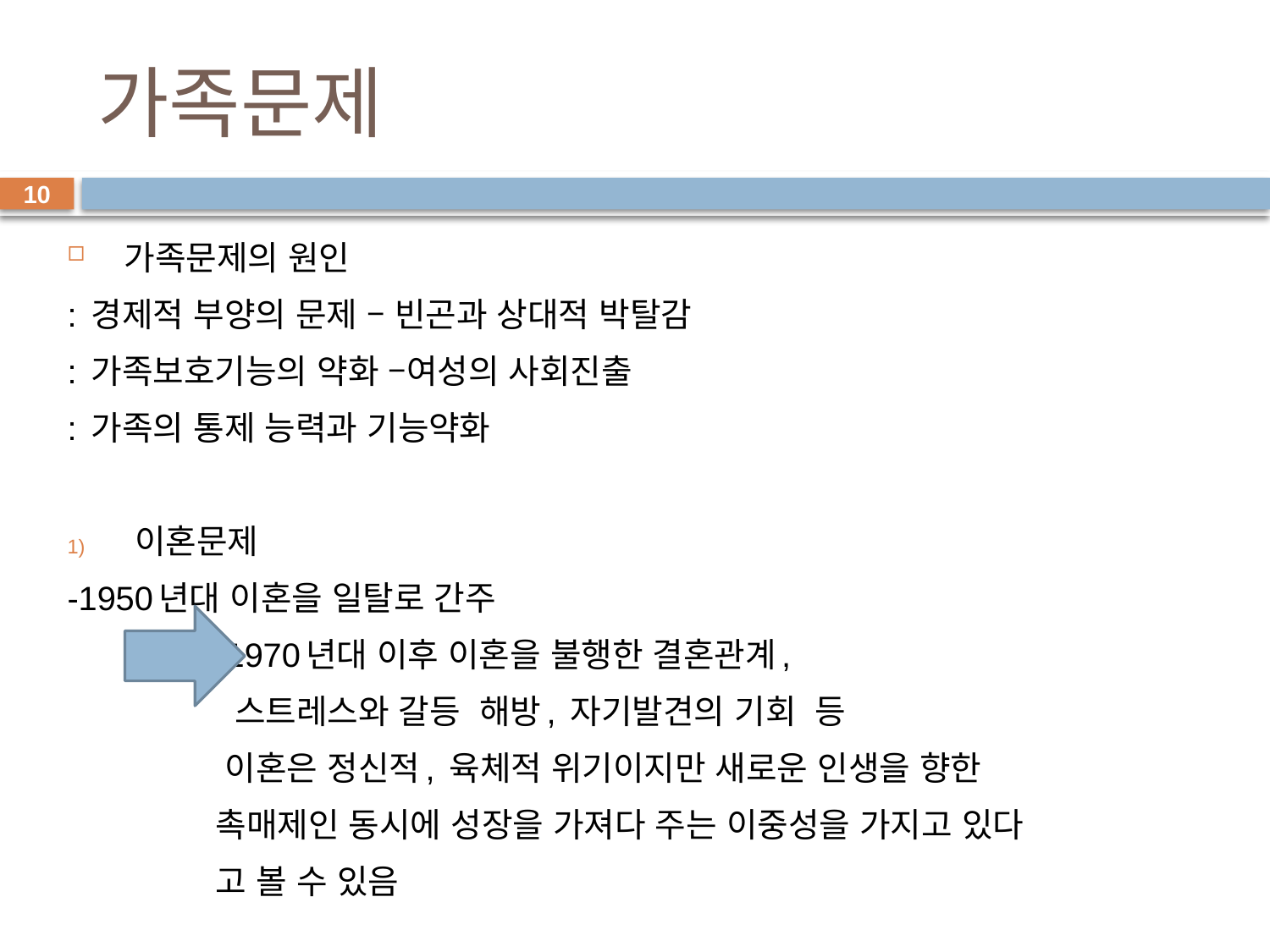

# 가족문제
10
 가족문제의 원인
: 경제적 부양의 문제 – 빈곤과 상대적 박탈감
: 가족보호기능의 약화 –여성의 사회진출
: 가족의 통제 능력과 기능약화

이혼문제
-1950년대 이혼을 일탈로 간주
                 1970년대 이후 이혼을 불행한 결혼관계,
                 스트레스와 갈등  해방, 자기발견의 기회  등
                이혼은 정신적, 육체적 위기이지만 새로운 인생을 향한
               촉매제인 동시에 성장을 가져다 주는 이중성을 가지고 있다
               고 볼 수 있음